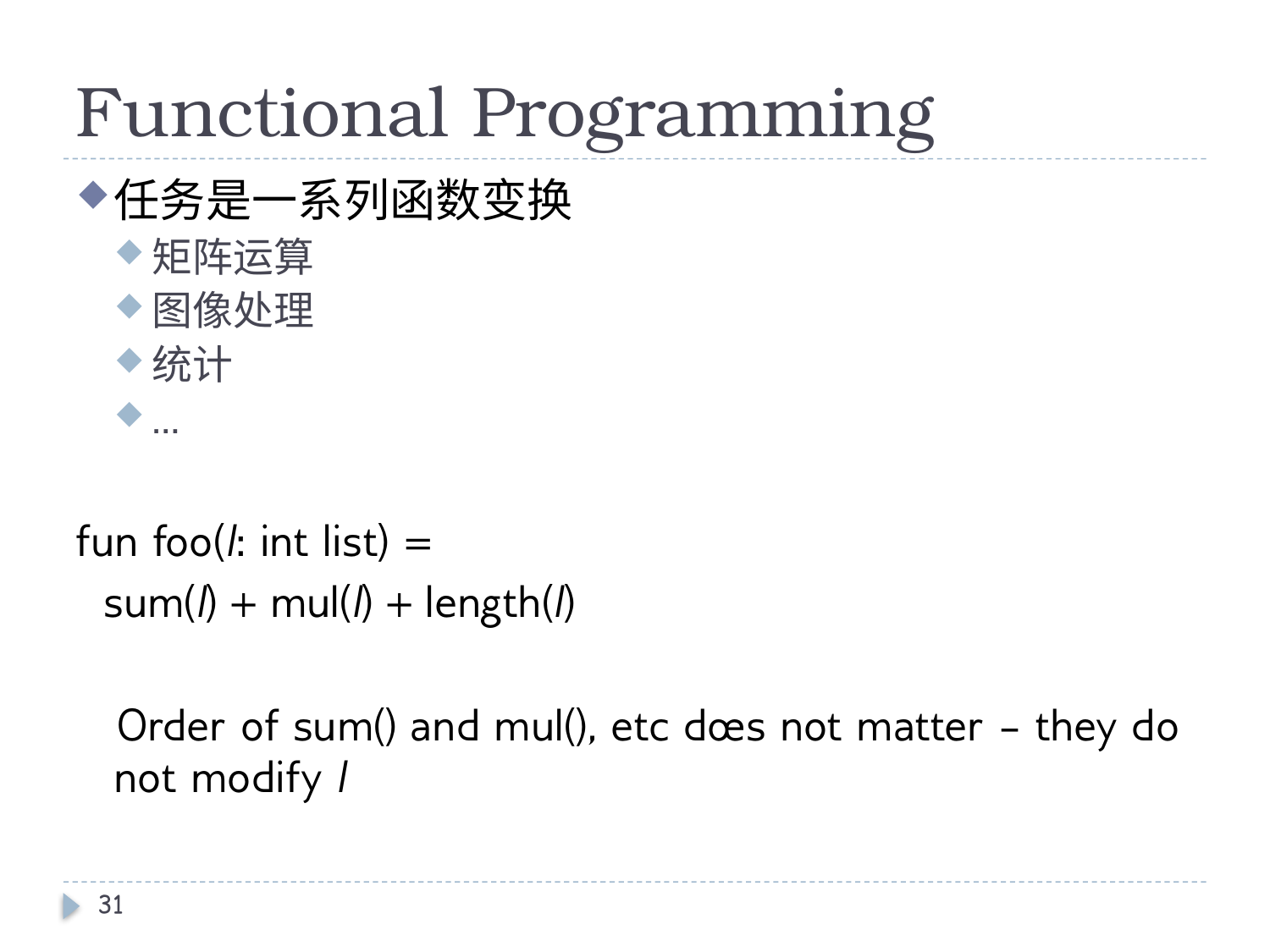

# Functional Programming
任务是一系列函数变换
矩阵运算
图像处理
统计
…

fun foo(l: int list) =
  sum(l) + mul(l) + length(l)

   Order of sum() and mul(), etc does not matter – they do not modify l

31